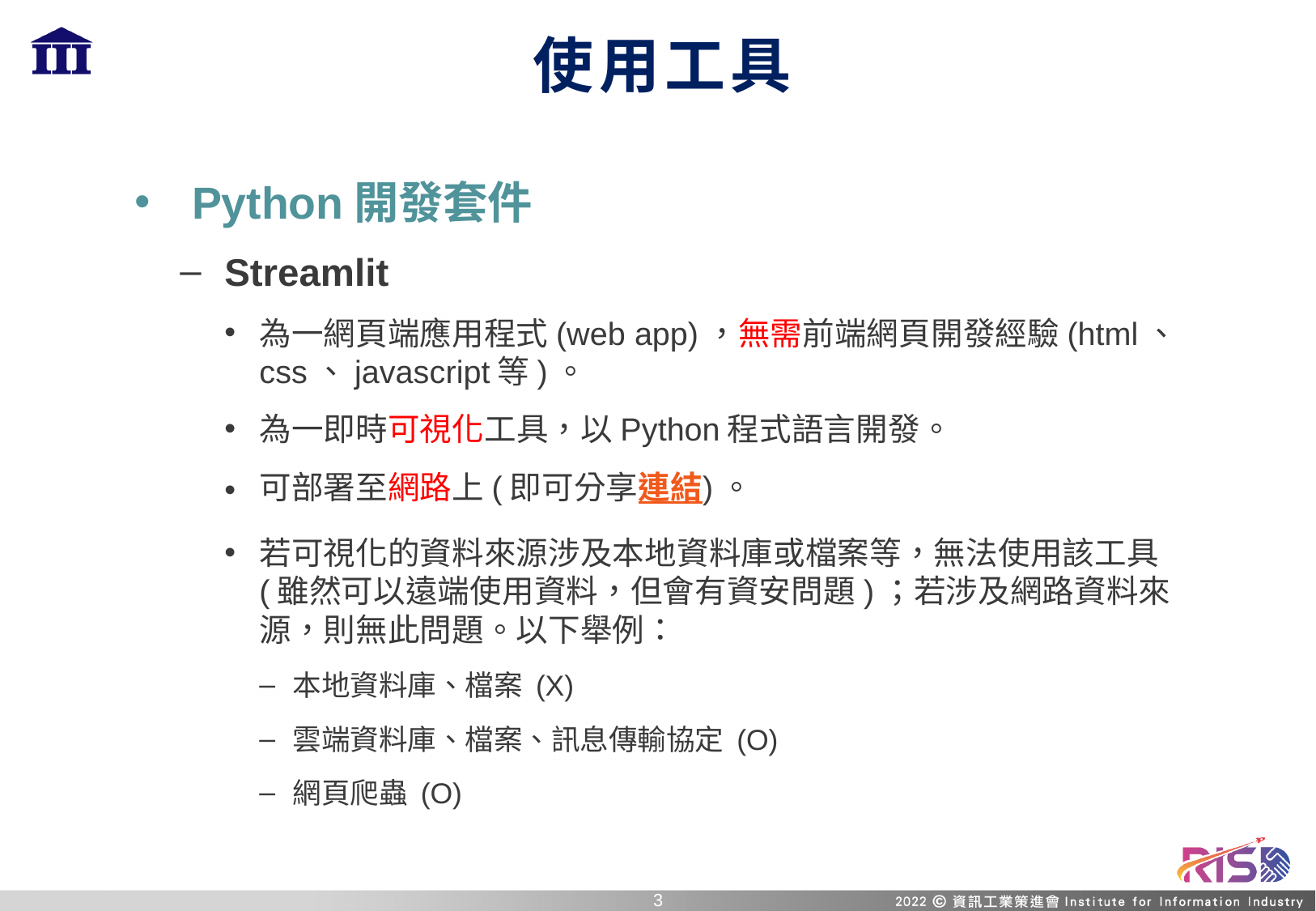

# 使用工具
Python開發套件
Streamlit
為一網頁端應用程式(web app)，無需前端網頁開發經驗(html、css、javascript等)。
為一即時可視化工具，以Python程式語言開發。
可部署至網路上(即可分享連結)。
若可視化的資料來源涉及本地資料庫或檔案等，無法使用該工具(雖然可以遠端使用資料，但會有資安問題)；若涉及網路資料來源，則無此問題。以下舉例：
本地資料庫、檔案 (X)
雲端資料庫、檔案、訊息傳輸協定 (O)
網頁爬蟲 (O)
3